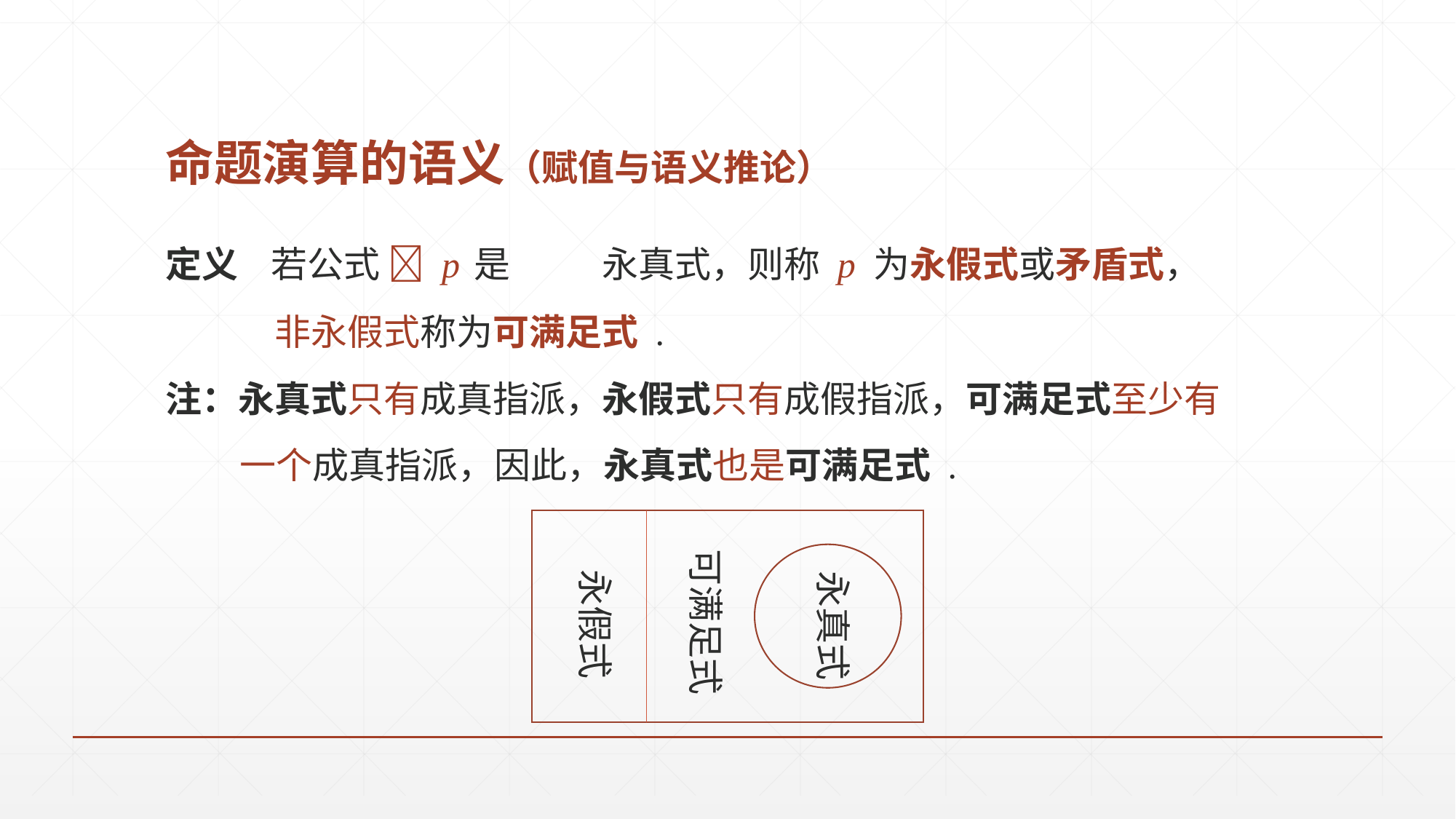

# 命题演算的语义（赋值与语义推论）
定义    若公式 ¬ p 是	永真式，则称 p 为永假式或矛盾式，
	非永假式称为可满足式 .
注：永真式只有成真指派，永假式只有成假指派，可满足式至少有
        一个成真指派，因此，永真式也是可满足式 .

永假式
可满足式

永真式